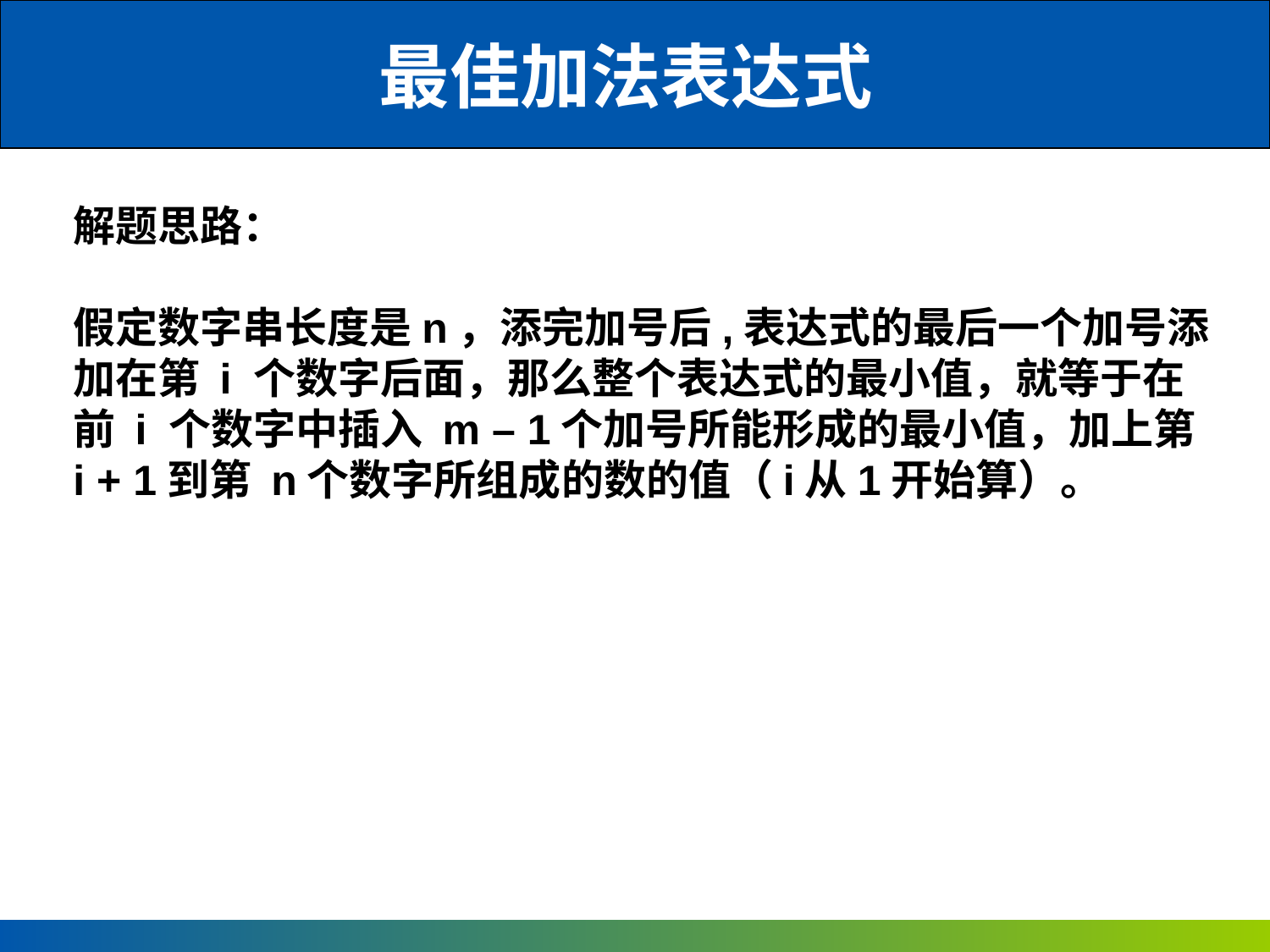

最佳加法表达式
解题思路：

假定数字串长度是n，添完加号后,表达式的最后一个加号添加在第 i 个数字后面，那么整个表达式的最小值，就等于在前 i 个数字中插入 m – 1个加号所能形成的最小值，加上第 i + 1到第 n个数字所组成的数的值（i从1开始算）。